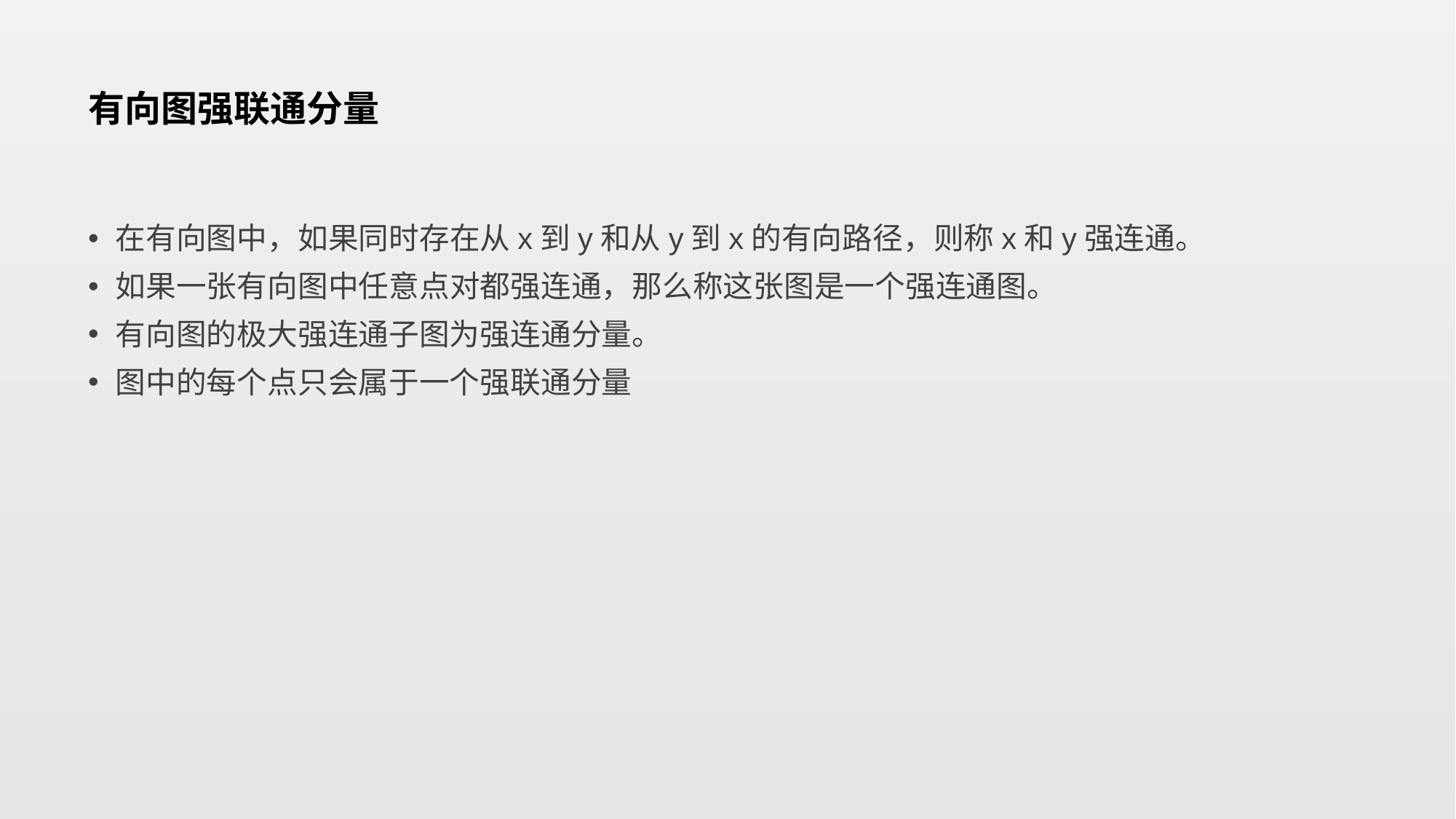

# 有向图强联通分量
在有向图中，如果同时存在从x到y和从y到x的有向路径，则称x和y强连通。
如果一张有向图中任意点对都强连通，那么称这张图是一个强连通图。
有向图的极大强连通子图为强连通分量。
图中的每个点只会属于一个强联通分量